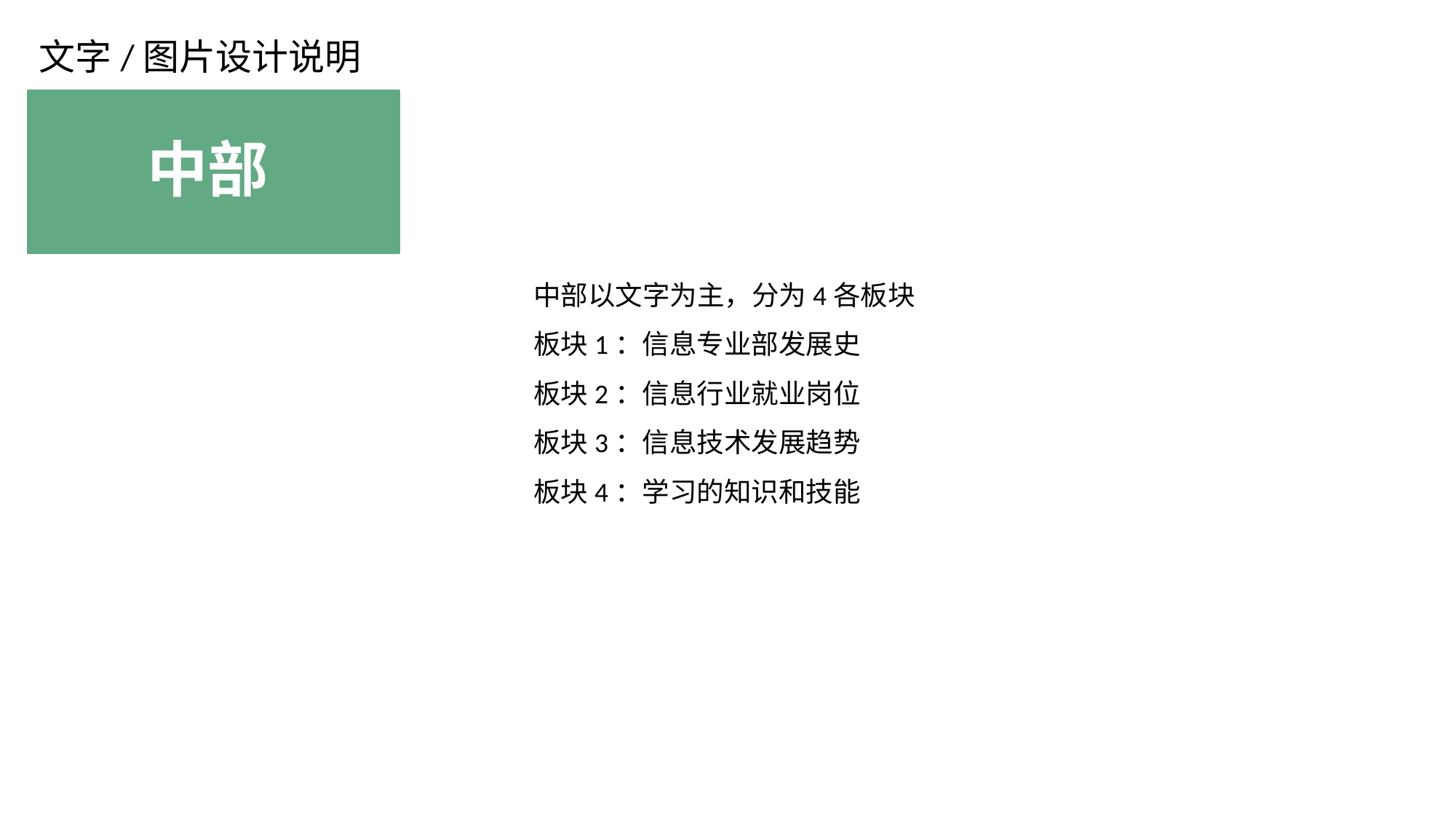

# 文字/图片设计说明

中部
中部以文字为主，分为4各板块
板块1：信息专业部发展史
板块2：信息行业就业岗位
板块3：信息技术发展趋势
板块4：学习的知识和技能